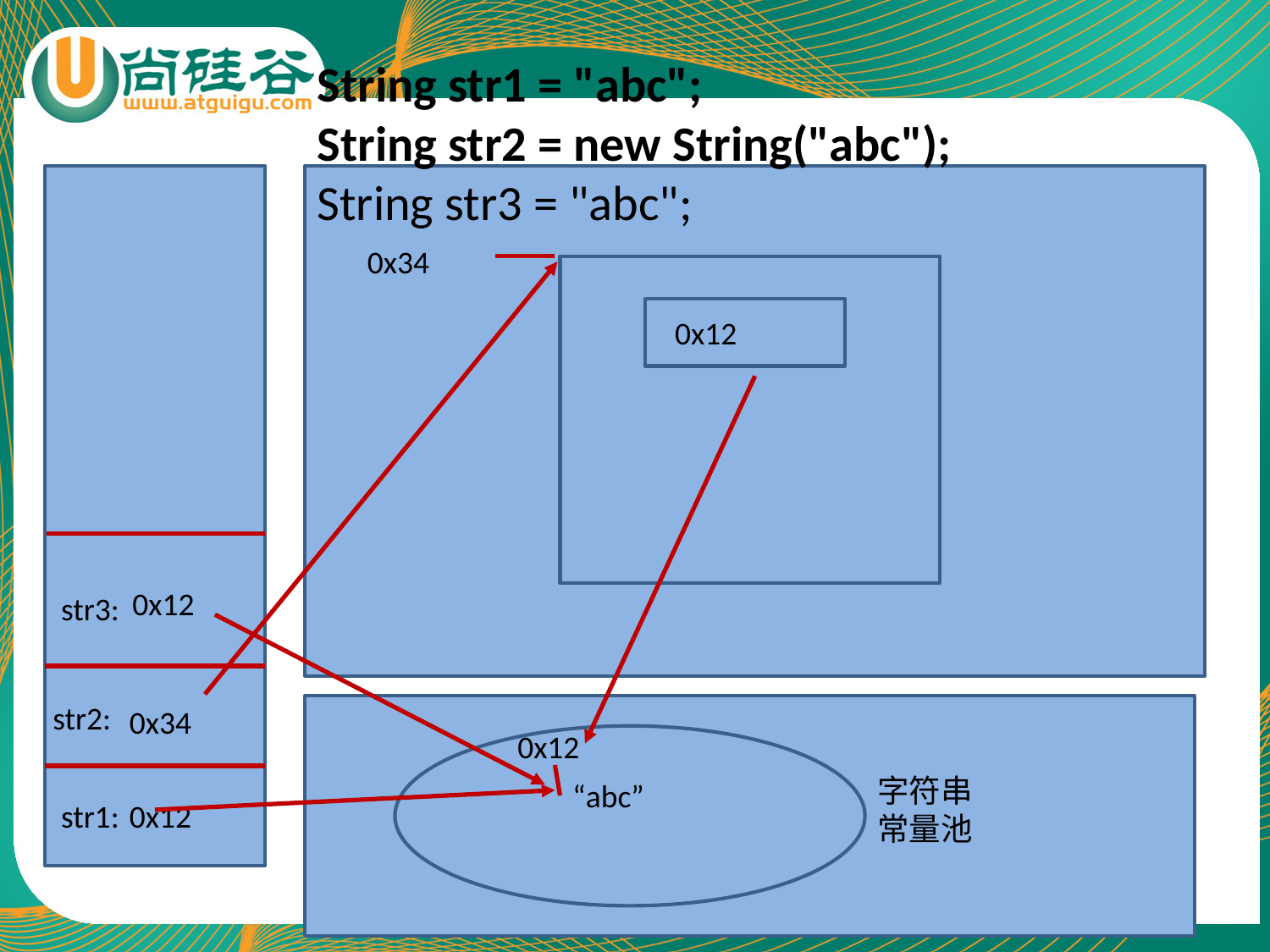

String str1 = "abc";
String str2 = new String("abc");
String str3 = "abc";

0x34

0x12
0x12
str3:
str2:
0x34

0x12

字符串
常量池
“abc”
str1:
0x12